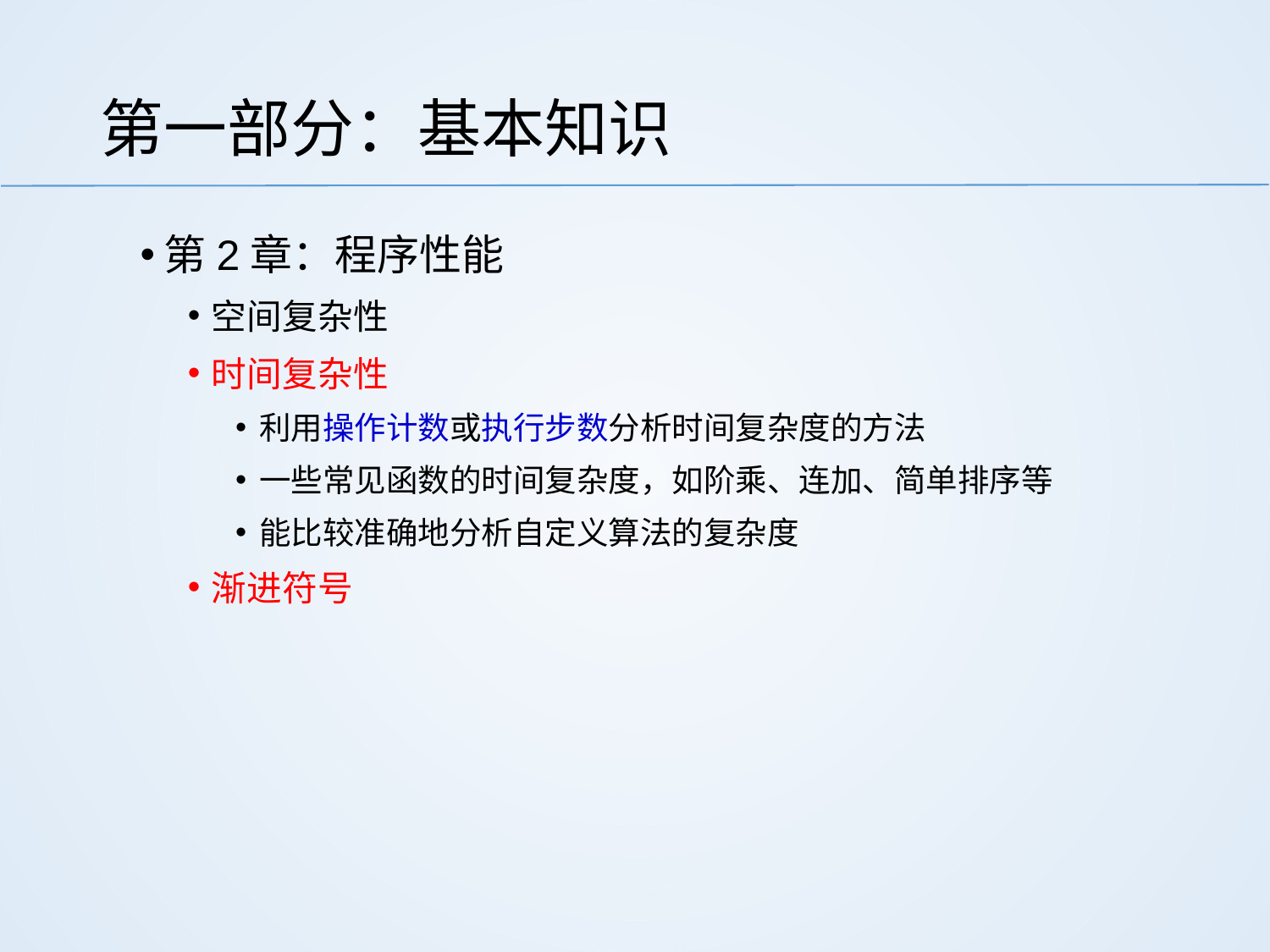

# 第一部分：基本知识
第2章：程序性能
空间复杂性
时间复杂性
利用操作计数或执行步数分析时间复杂度的方法
一些常见函数的时间复杂度，如阶乘、连加、简单排序等
能比较准确地分析自定义算法的复杂度
渐进符号
6